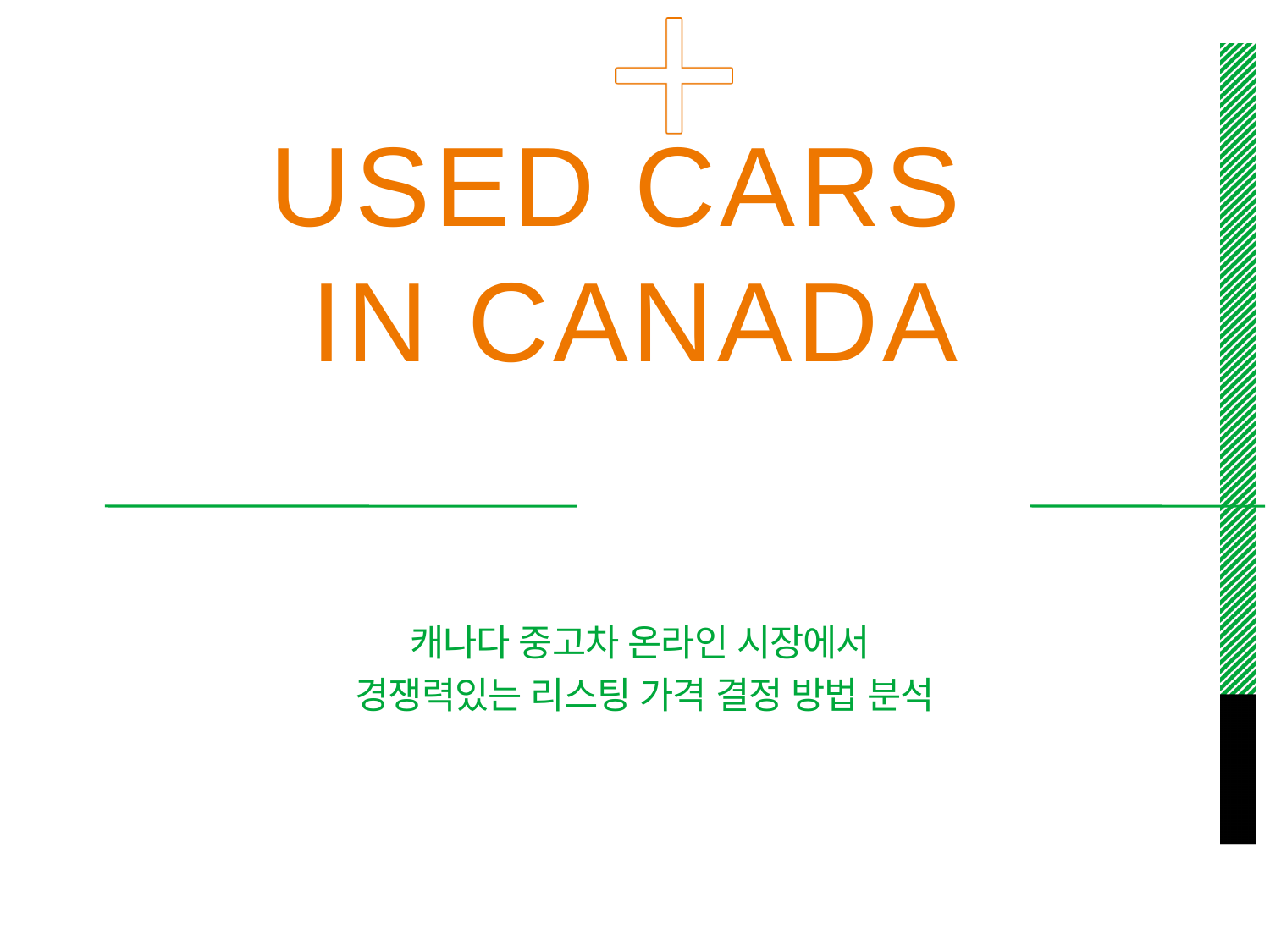

# USED CARS IN CANADA
캐나다 중고차 온라인 시장에서
경쟁력있는 리스팅 가격 결정 방법 분석